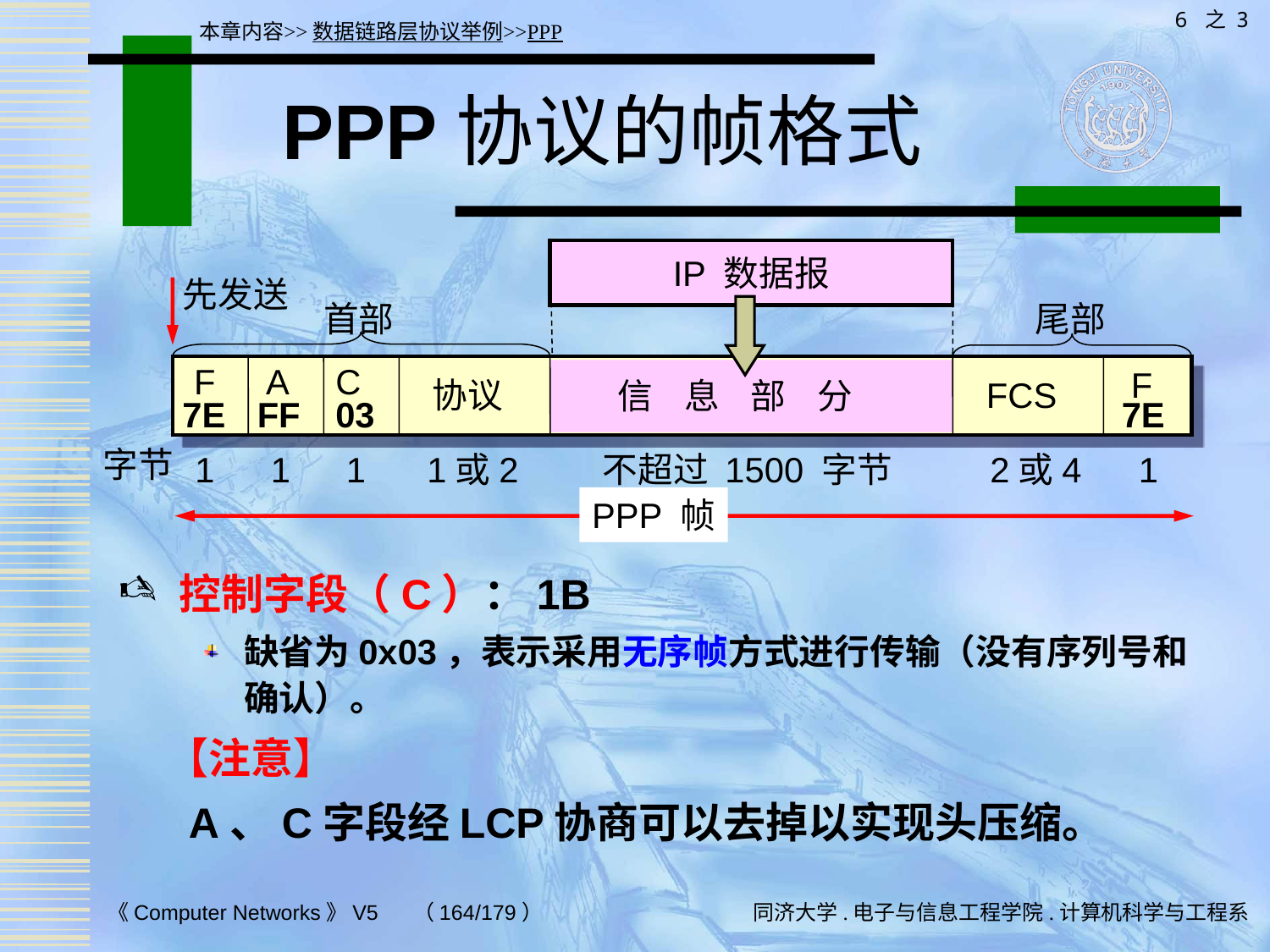

6 之 3
本章内容>>数据链路层协议举例>>PPP
# PPP协议的帧格式

IP 数据报
先发送

首部
尾部

A
F
C
F

FCS
协议
信    息    部    分
7E
FF
03
7E
字节
1
1
1
1或2
不超过 1500 字节
2或4
1
PPP 帧

控制字段（C）：1B
缺省为0x03，表示采用无序帧方式进行传输（没有序列号和确认）。
    【注意】
      A、C字段经LCP协商可以去掉以实现头压缩。